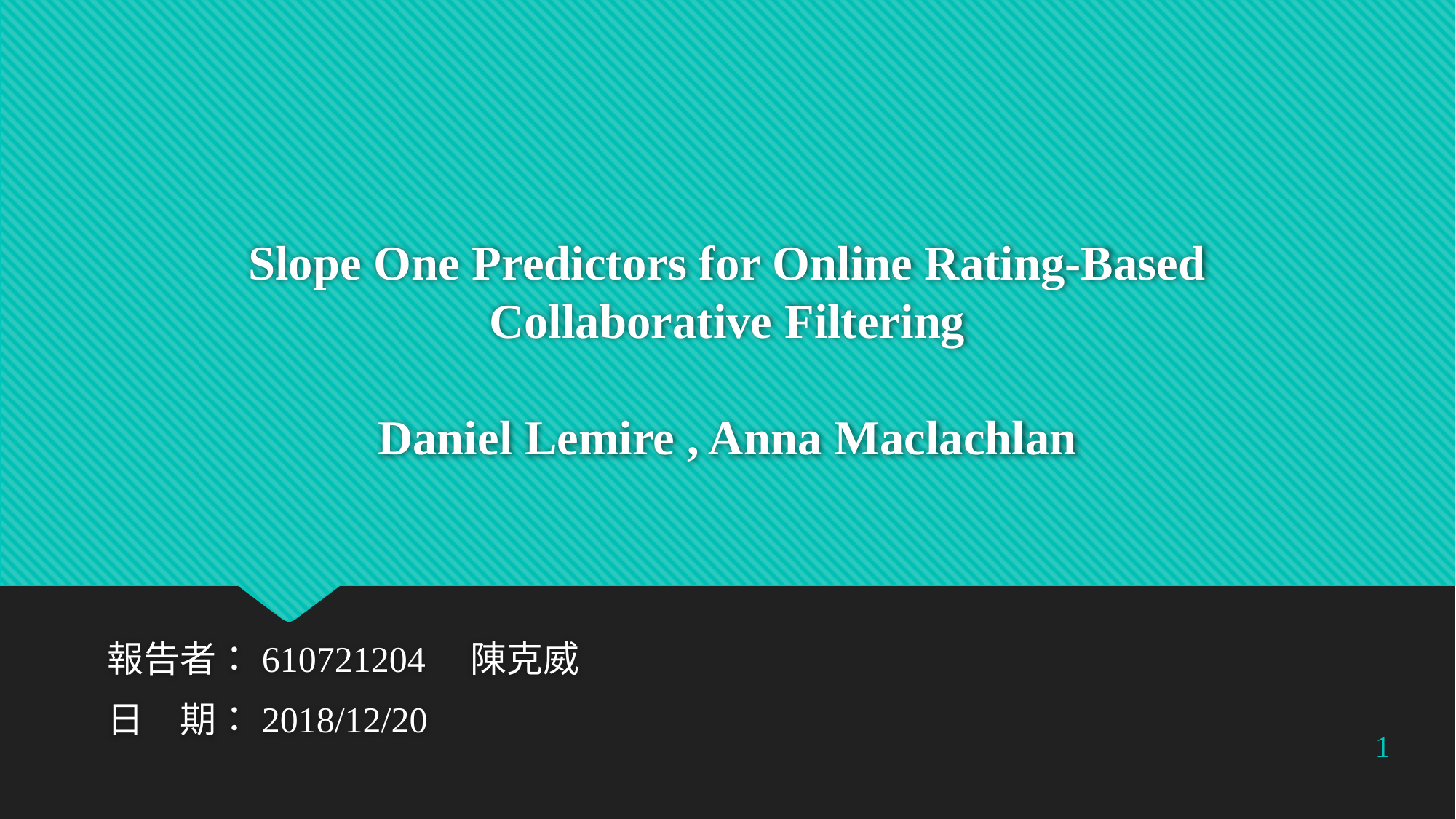

# Slope One Predictors for Online Rating-Based Collaborative Filtering Daniel Lemire , Anna Maclachlan
報告者：610721204　陳克威
日　期：2018/12/20

1